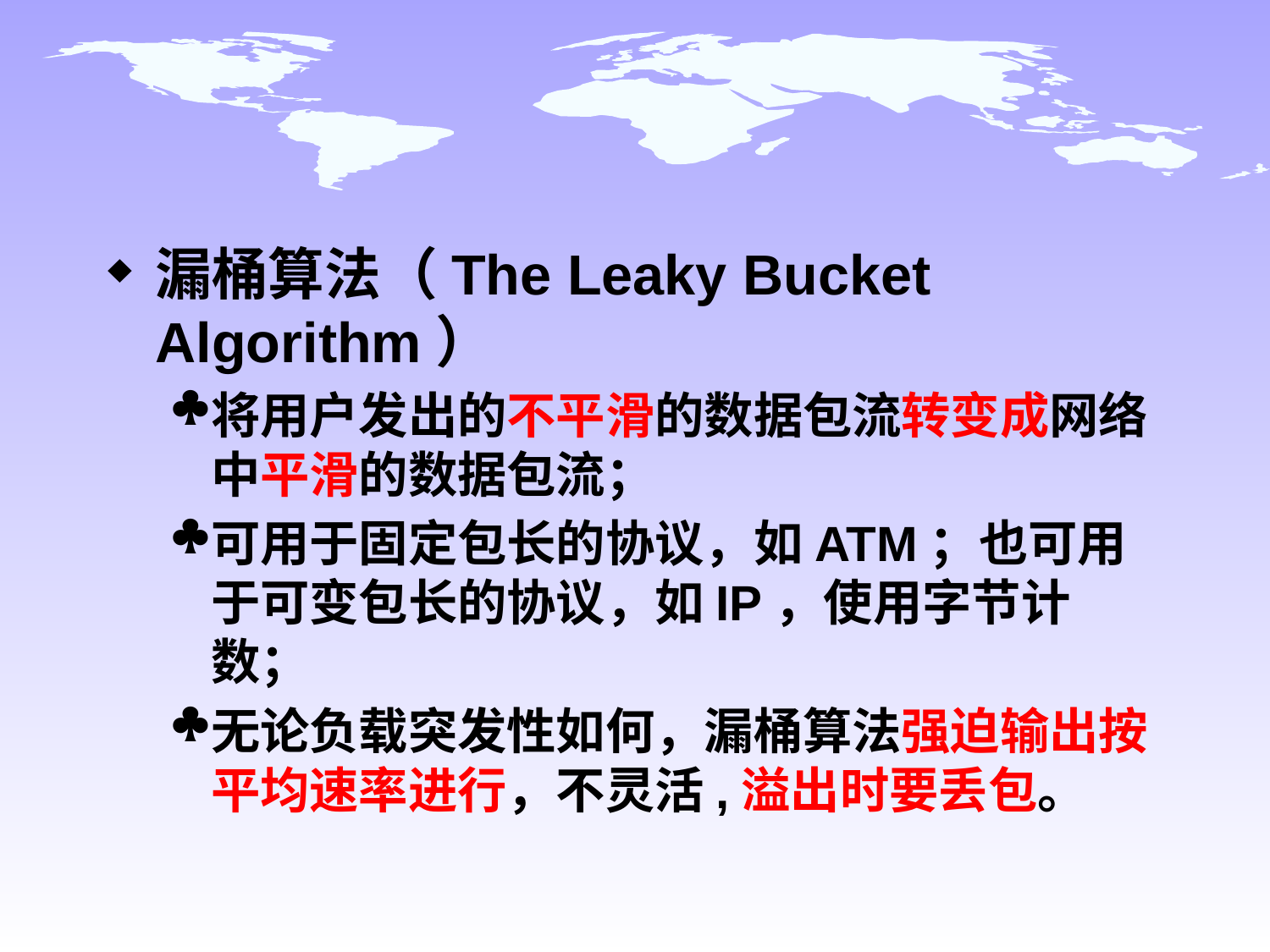

#
漏桶算法（The Leaky Bucket Algorithm）
将用户发出的不平滑的数据包流转变成网络中平滑的数据包流；
可用于固定包长的协议，如ATM；也可用于可变包长的协议，如IP，使用字节计数；
无论负载突发性如何，漏桶算法强迫输出按平均速率进行，不灵活,溢出时要丢包。